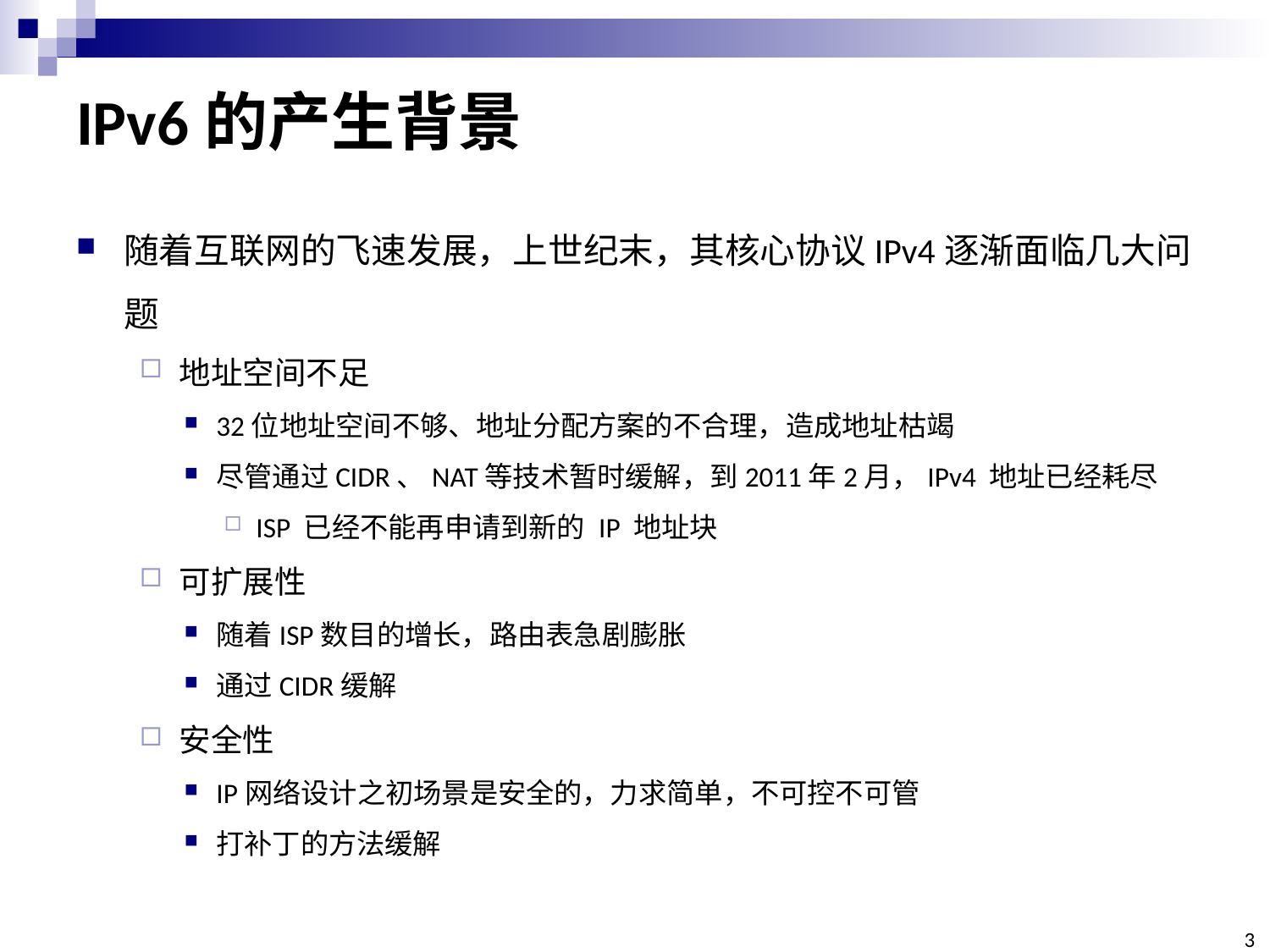

# IPv6的产生背景
随着互联网的飞速发展，上世纪末，其核心协议IPv4逐渐面临几大问题
地址空间不足
32位地址空间不够、地址分配方案的不合理，造成地址枯竭
尽管通过CIDR、NAT等技术暂时缓解，到2011年2月，IPv4 地址已经耗尽
ISP 已经不能再申请到新的 IP 地址块
可扩展性
随着ISP数目的增长，路由表急剧膨胀
通过CIDR缓解
安全性
IP网络设计之初场景是安全的，力求简单，不可控不可管
打补丁的方法缓解
3